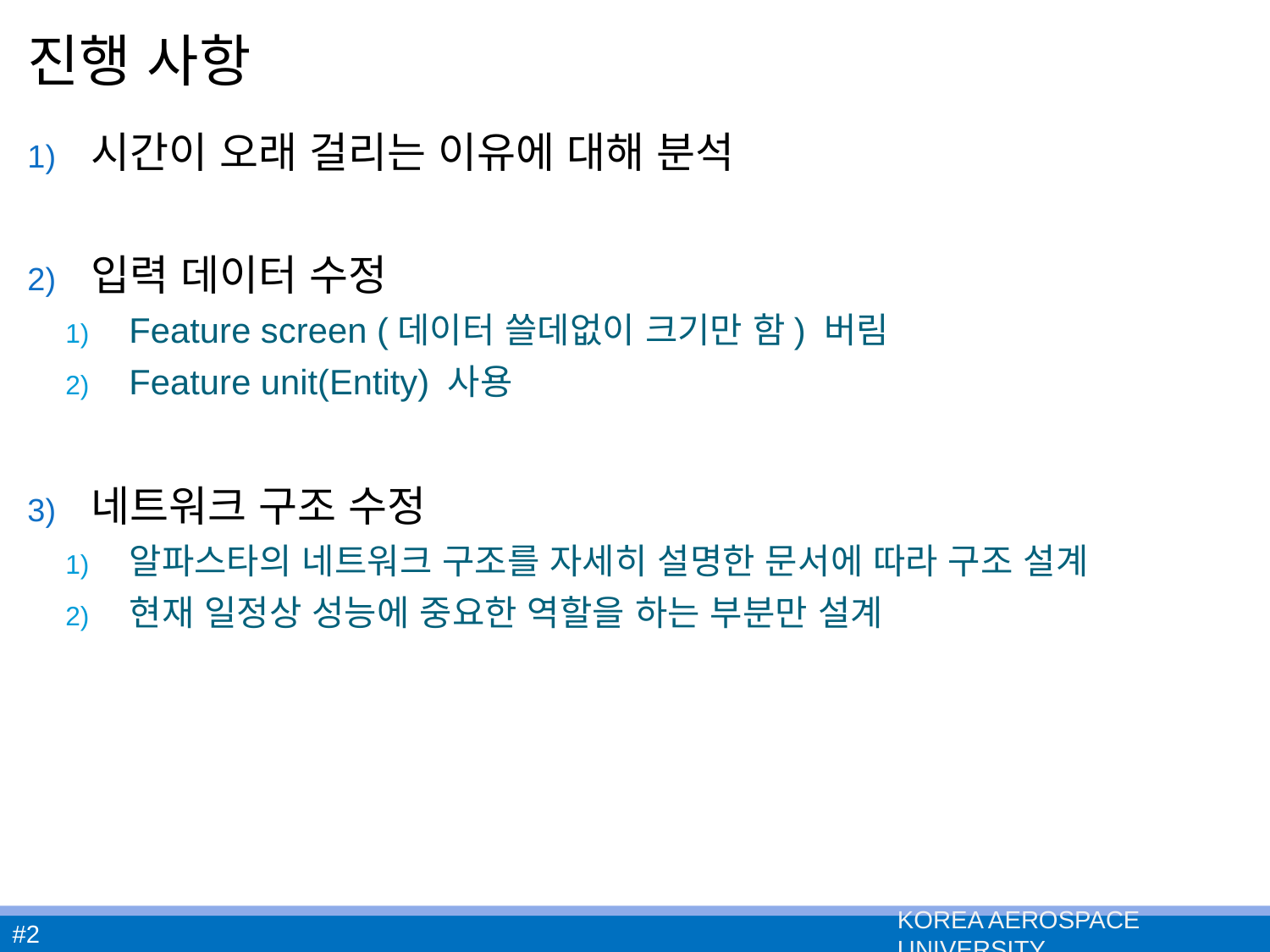

# 진행 사항
시간이 오래 걸리는 이유에 대해 분석

입력 데이터 수정
Feature screen (데이터 쓸데없이 크기만 함) 버림
Feature unit(Entity) 사용

네트워크 구조 수정
알파스타의 네트워크 구조를 자세히 설명한 문서에 따라 구조 설계
현재 일정상 성능에 중요한 역할을 하는 부분만 설계
#2